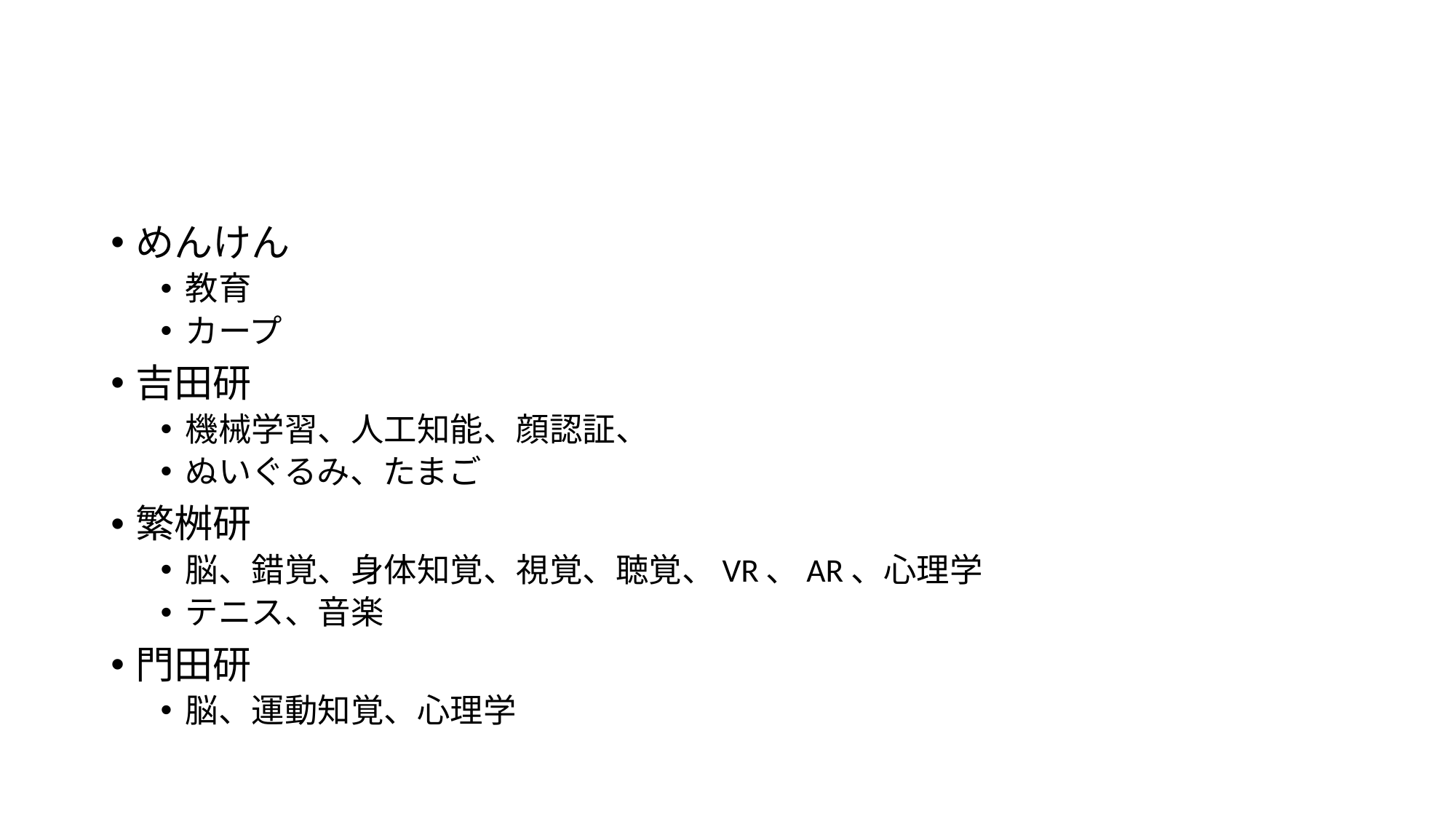

#
めんけん
教育
カープ
吉田研
機械学習、人工知能、顔認証、
ぬいぐるみ、たまご
繁桝研
脳、錯覚、身体知覚、視覚、聴覚、VR、AR、心理学
テニス、音楽
門田研
脳、運動知覚、心理学